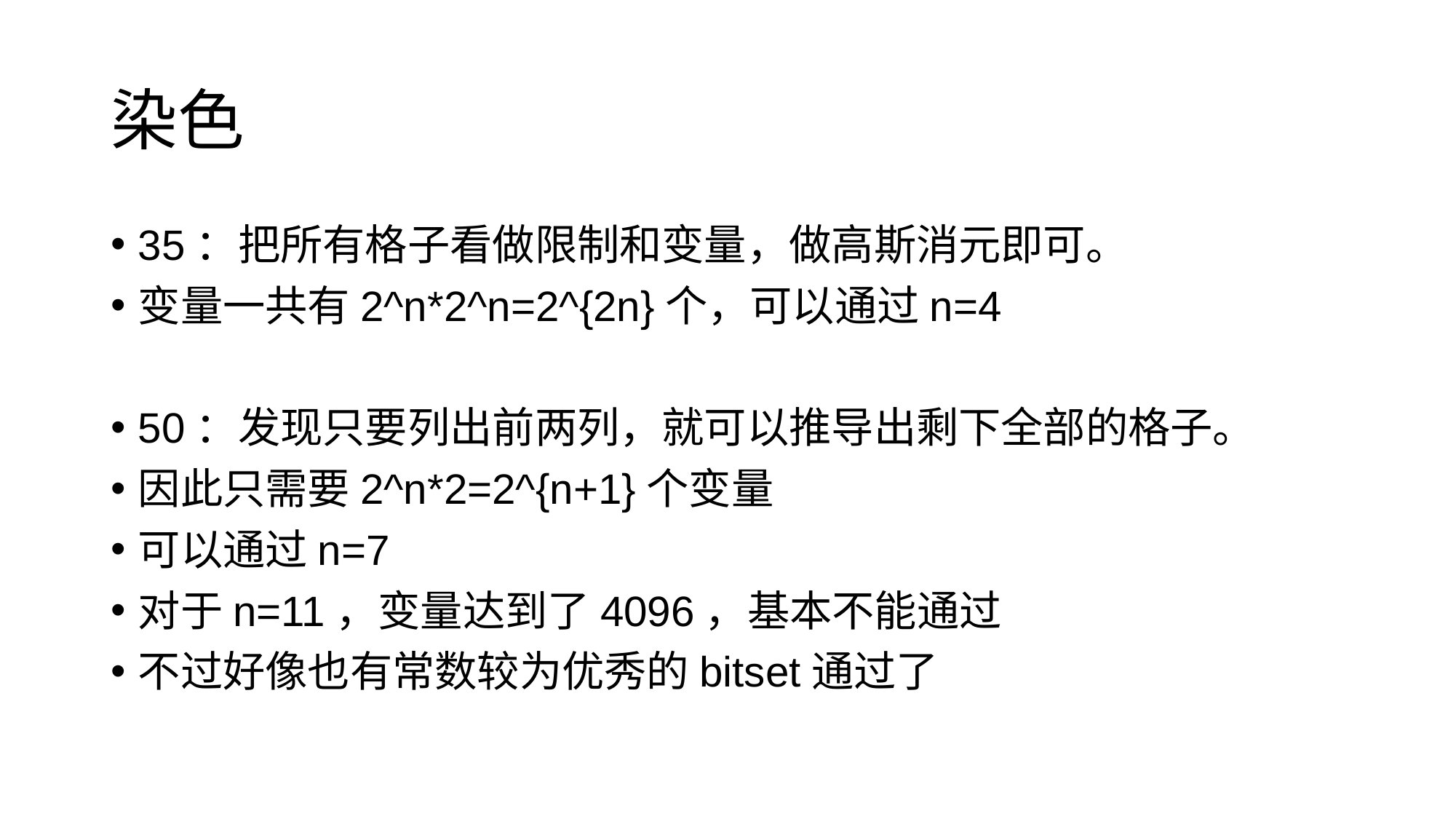

# 染色
35：把所有格子看做限制和变量，做高斯消元即可。
变量一共有2^n*2^n=2^{2n}个，可以通过n=4

50：发现只要列出前两列，就可以推导出剩下全部的格子。
因此只需要2^n*2=2^{n+1}个变量
可以通过n=7
对于n=11，变量达到了4096，基本不能通过
不过好像也有常数较为优秀的bitset通过了